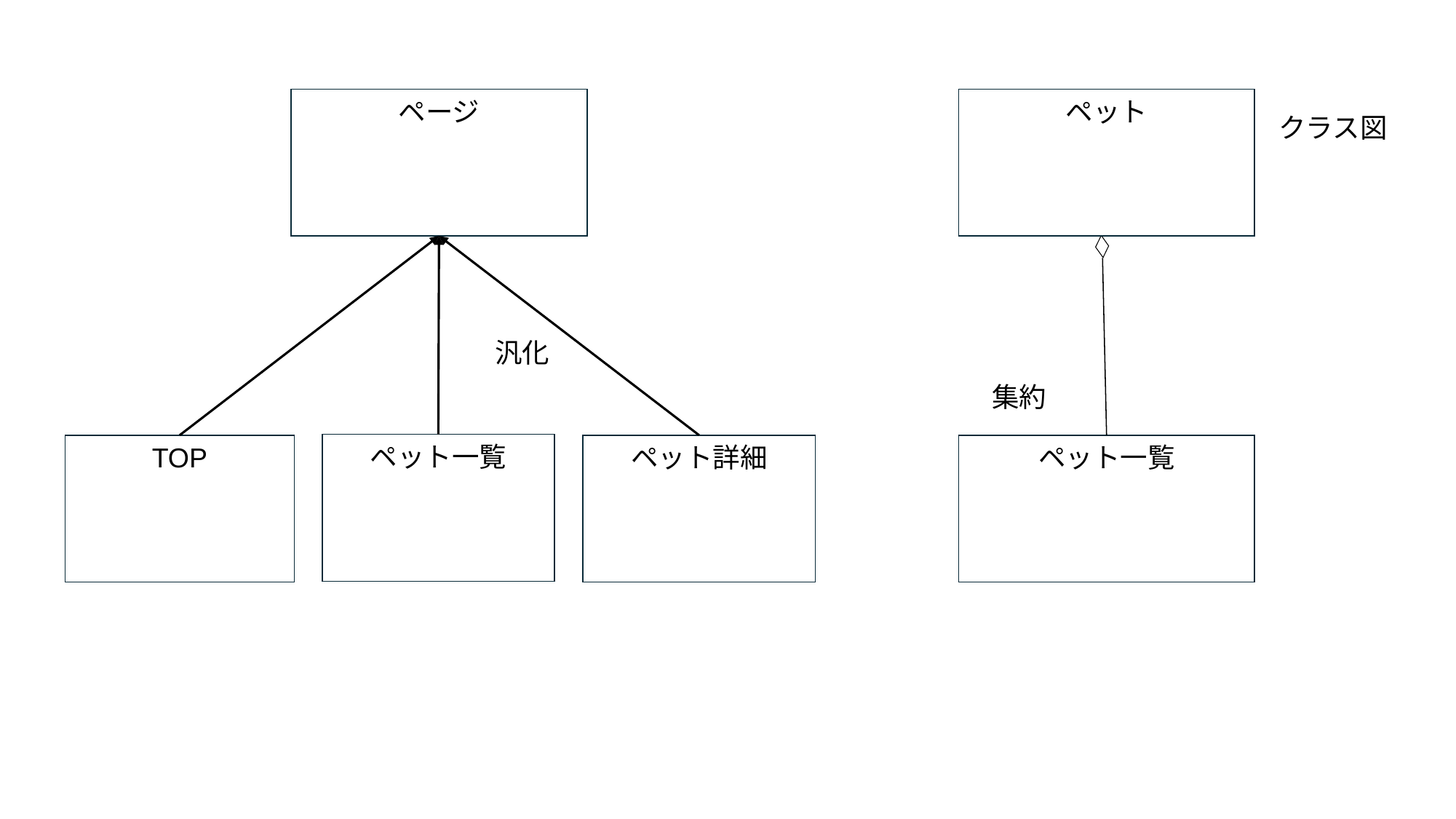

ページ
ペット
クラス図

汎化
集約
ペット一覧
TOP
ペット詳細
ペット一覧